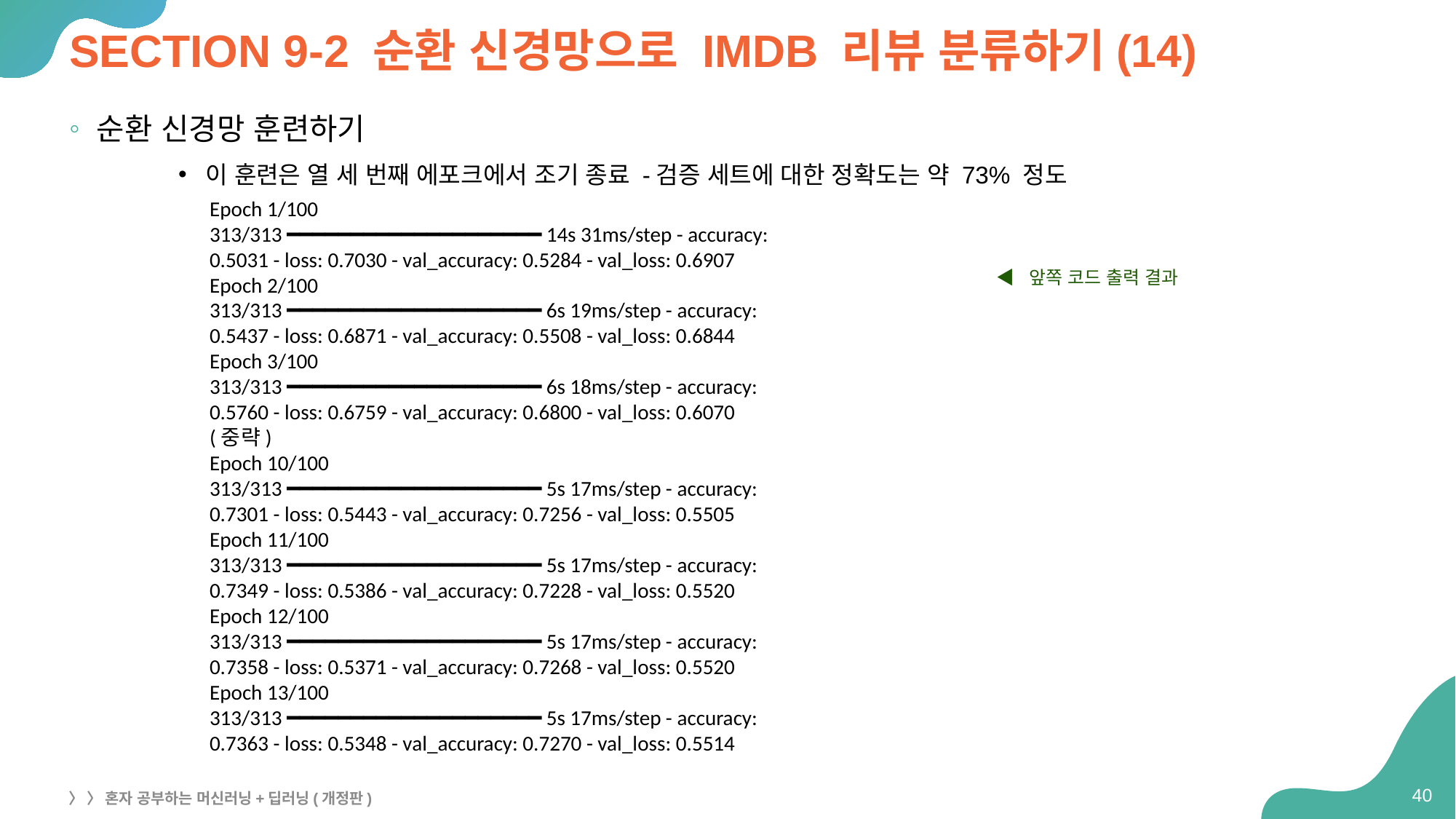

# SECTION 9-2 순환 신경망으로 IMDB 리뷰 분류하기(14)
순환 신경망 훈련하기
이 훈련은 열 세 번째 에포크에서 조기 종료 -검증 세트에 대한 정확도는 약 73% 정도
Epoch 1/100
313/313 ━━━━━━━━━━━━━━━━━━━━ 14s 31ms/step - accuracy:
0.5031 - loss: 0.7030 - val_accuracy: 0.5284 - val_loss: 0.6907
Epoch 2/100
313/313 ━━━━━━━━━━━━━━━━━━━━ 6s 19ms/step - accuracy:
0.5437 - loss: 0.6871 - val_accuracy: 0.5508 - val_loss: 0.6844
Epoch 3/100
313/313 ━━━━━━━━━━━━━━━━━━━━ 6s 18ms/step - accuracy:
0.5760 - loss: 0.6759 - val_accuracy: 0.6800 - val_loss: 0.6070
(중략)
Epoch 10/100
313/313 ━━━━━━━━━━━━━━━━━━━━ 5s 17ms/step - accuracy:
0.7301 - loss: 0.5443 - val_accuracy: 0.7256 - val_loss: 0.5505
Epoch 11/100
313/313 ━━━━━━━━━━━━━━━━━━━━ 5s 17ms/step - accuracy:
0.7349 - loss: 0.5386 - val_accuracy: 0.7228 - val_loss: 0.5520
Epoch 12/100
313/313 ━━━━━━━━━━━━━━━━━━━━ 5s 17ms/step - accuracy:
0.7358 - loss: 0.5371 - val_accuracy: 0.7268 - val_loss: 0.5520
Epoch 13/100
313/313 ━━━━━━━━━━━━━━━━━━━━ 5s 17ms/step - accuracy:
0.7363 - loss: 0.5348 - val_accuracy: 0.7270 - val_loss: 0.5514
◀  앞쪽 코드 출력 결과
40
〉 〉 혼자 공부하는 머신러닝+딥러닝(개정판)